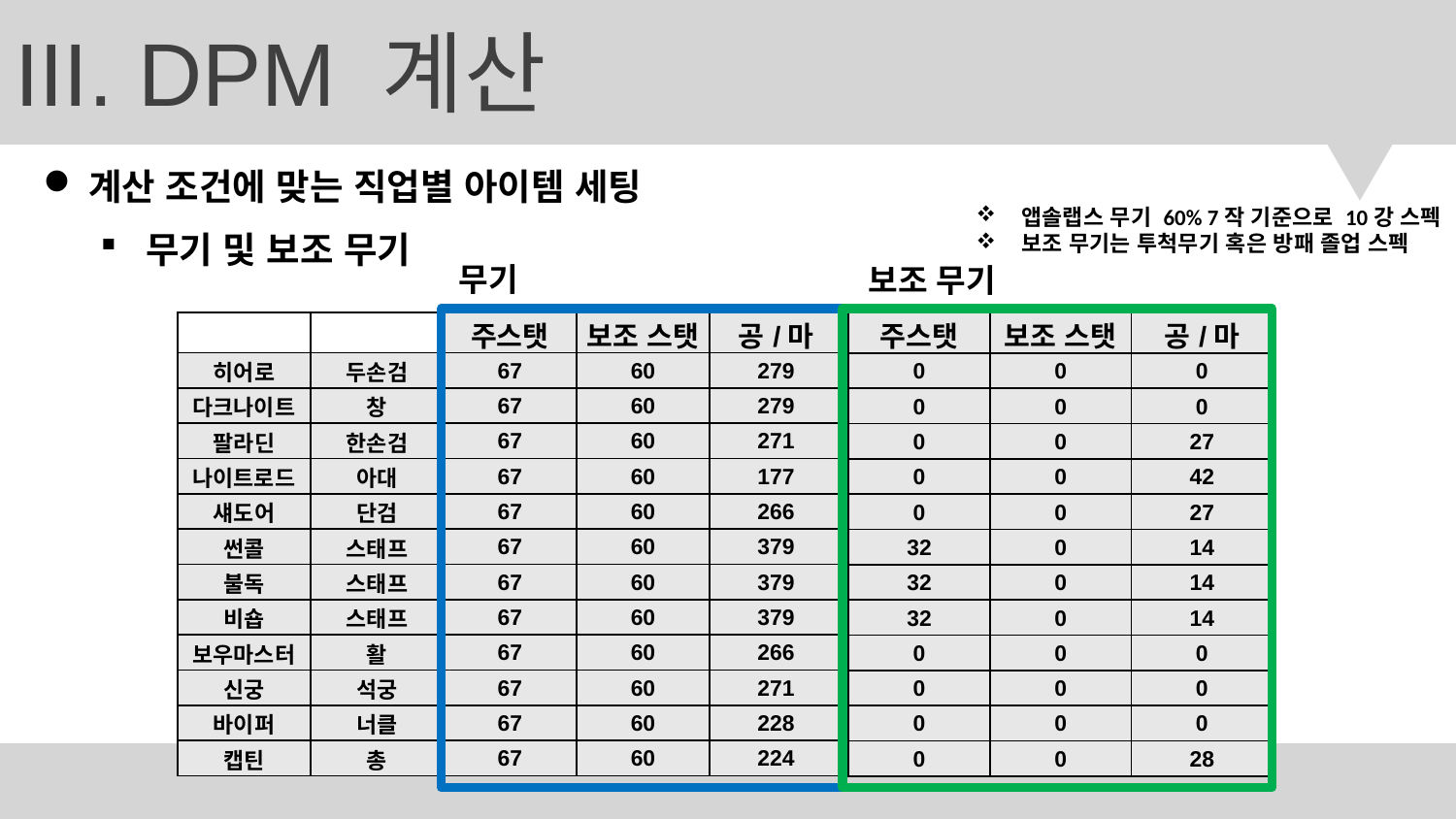

# III. DPM 계산
계산 조건에 맞는 직업별 아이템 세팅
앱솔랩스 무기 60% 7작 기준으로 10강 스펙
보조 무기는 투척무기 혹은 방패 졸업 스펙
무기 및 보조 무기
무기
보조 무기

|  |  | 주스탯 | 보조 스탯 | 공/마 |
| --- | --- | --- | --- | --- |
| 히어로 | 두손검 | 67 | 60 | 279 |
| 다크나이트 | 창 | 67 | 60 | 279 |
| 팔라딘 | 한손검 | 67 | 60 | 271 |
| 나이트로드 | 아대 | 67 | 60 | 177 |
| 섀도어 | 단검 | 67 | 60 | 266 |
| 썬콜 | 스태프 | 67 | 60 | 379 |
| 불독 | 스태프 | 67 | 60 | 379 |
| 비숍 | 스태프 | 67 | 60 | 379 |
| 보우마스터 | 활 | 67 | 60 | 266 |
| 신궁 | 석궁 | 67 | 60 | 271 |
| 바이퍼 | 너클 | 67 | 60 | 228 |
| 캡틴 | 총 | 67 | 60 | 224 |
| 주스탯 | 보조 스탯 | 공/마 |
| --- | --- | --- |
| 0 | 0 | 0 |
| 0 | 0 | 0 |
| 0 | 0 | 27 |
| 0 | 0 | 42 |
| 0 | 0 | 27 |
| 32 | 0 | 14 |
| 32 | 0 | 14 |
| 32 | 0 | 14 |
| 0 | 0 | 0 |
| 0 | 0 | 0 |
| 0 | 0 | 0 |
| 0 | 0 | 28 |